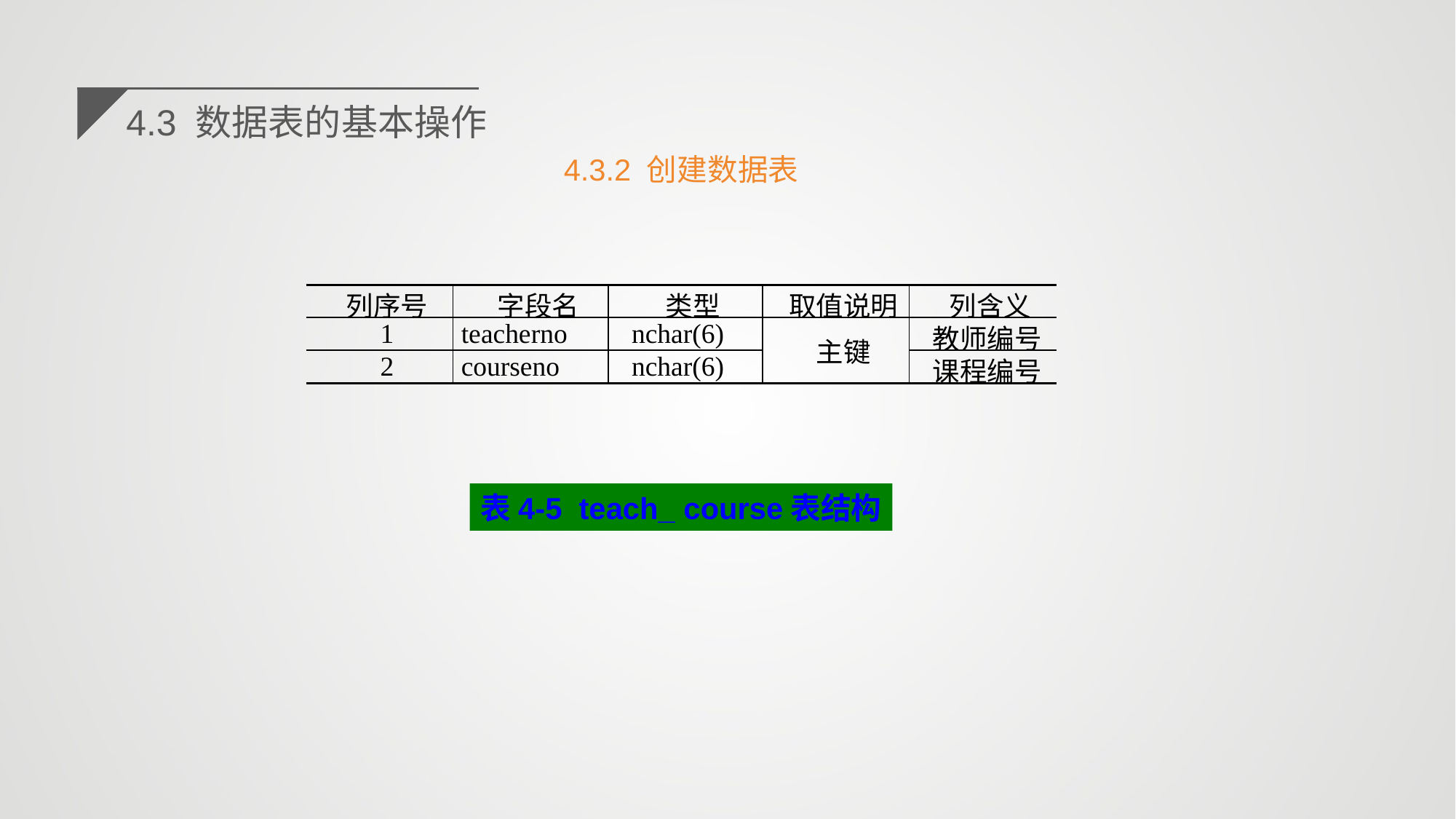

4.3 数据表的基本操作

4.3.2 创建数据表
| 列序号 | 字段名 | 类型 | 取值说明 | 列含义 |
| --- | --- | --- | --- | --- |
| 1 | teacherno | nchar(6) | 主键 | 教师编号 |
| 2 | courseno | nchar(6) |  | 课程编号 |
表4-5  teach_ course表结构